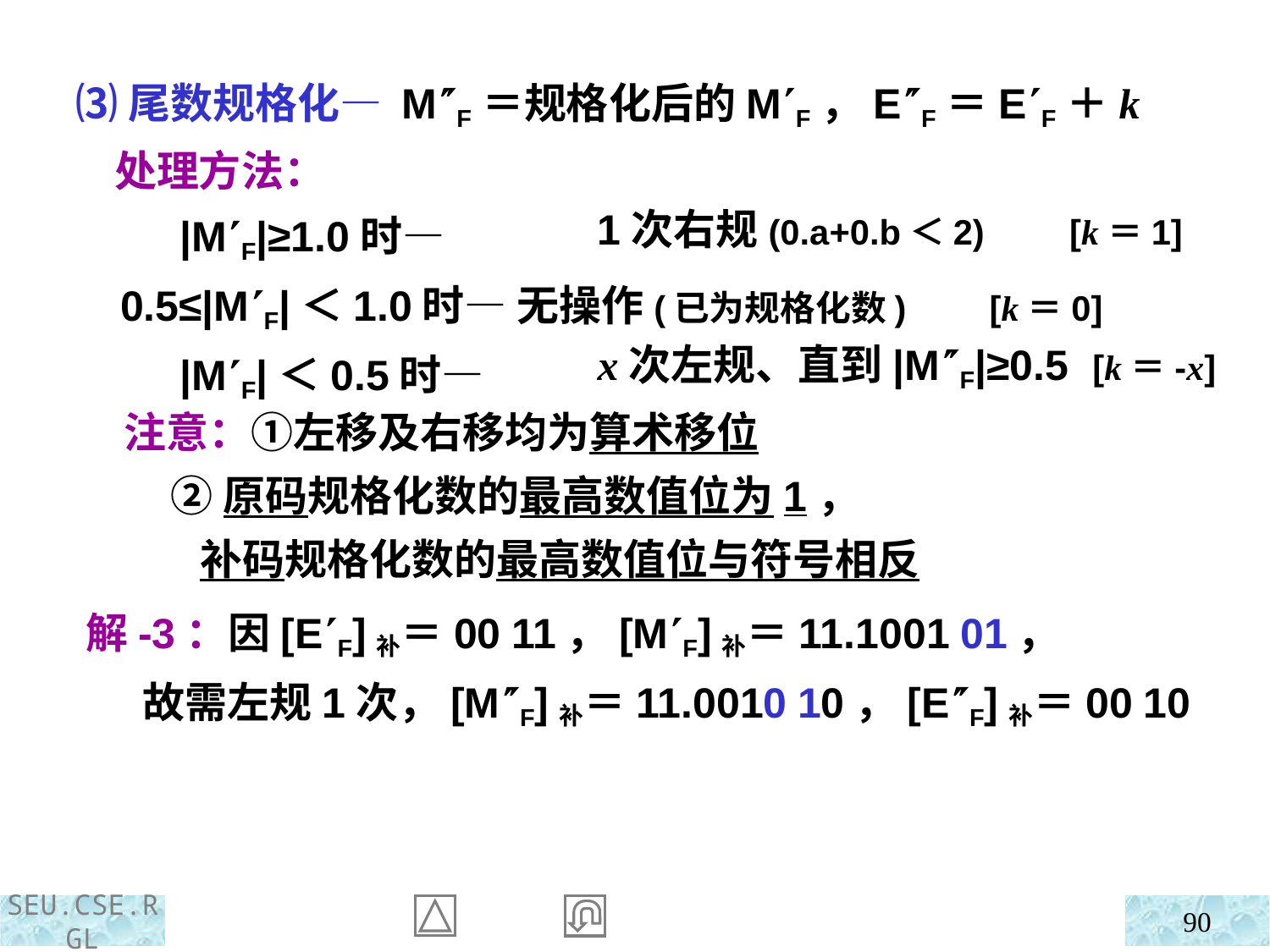

⑶尾数规格化— M″F＝规格化后的M′F，E″F＝E′F＋k
       处理方法：
            |M′F|≥1.0时—
       0.5≤|M′F|＜1.0时— 无操作(已为规格化数)       [k＝0]
            |M′F|＜0.5时—
1次右规(0.a+0.b＜2)        [k＝1]

x次左规、直到|M″F|≥0.5  [k＝-x]
        注意：①左移及右移均为算术移位
              ②原码规格化数的最高数值位为1，
                补码规格化数的最高数值位与符号相反
    解-3：因[E′F]补＝00 11，[M′F]补＝11.1001 01，
          故需左规1次，[M″F]补＝11.0010 10，[E″F]补＝00 10

90